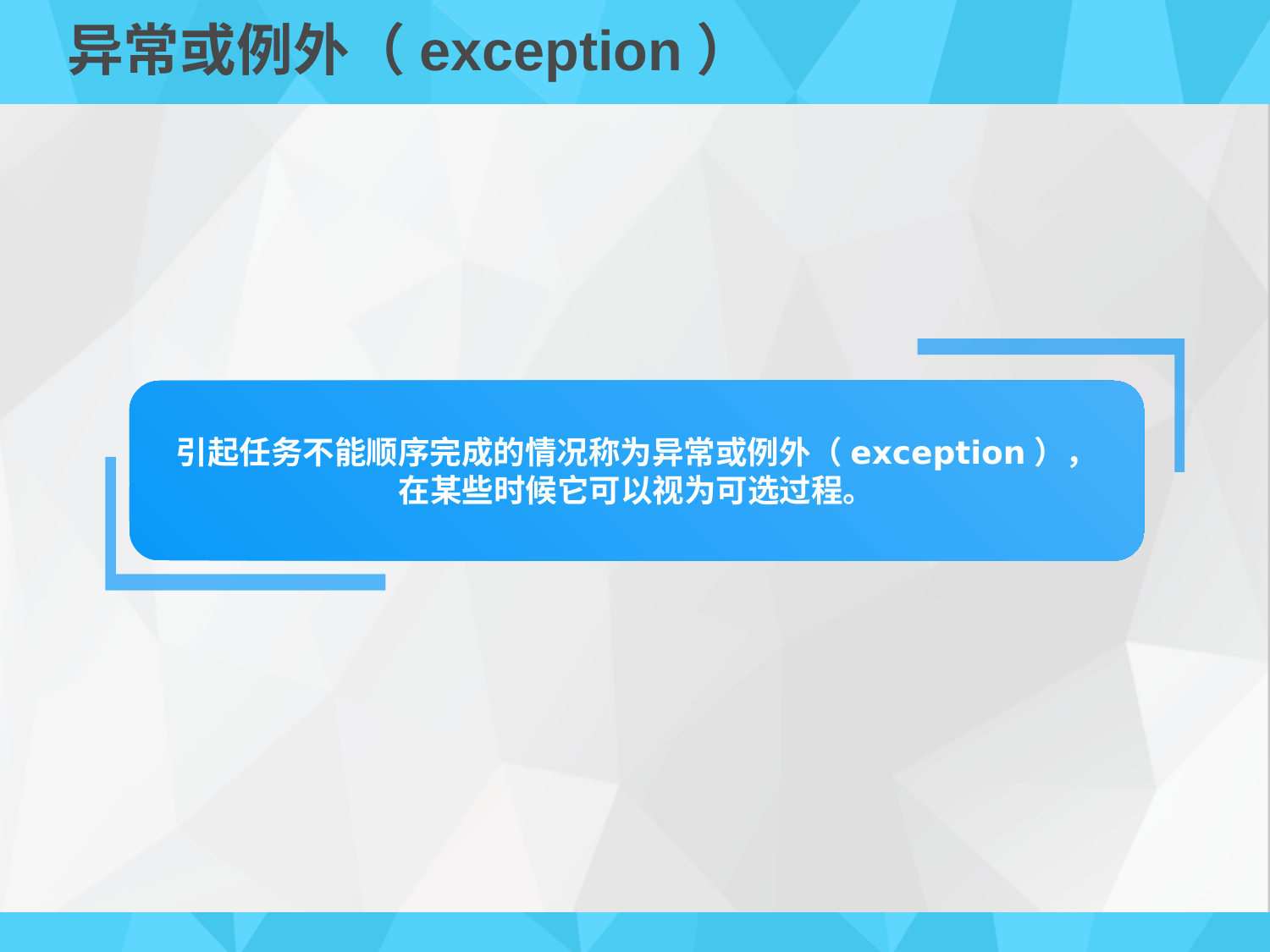

# 异常或例外（exception）

引起任务不能顺序完成的情况称为异常或例外（exception），
在某些时候它可以视为可选过程。